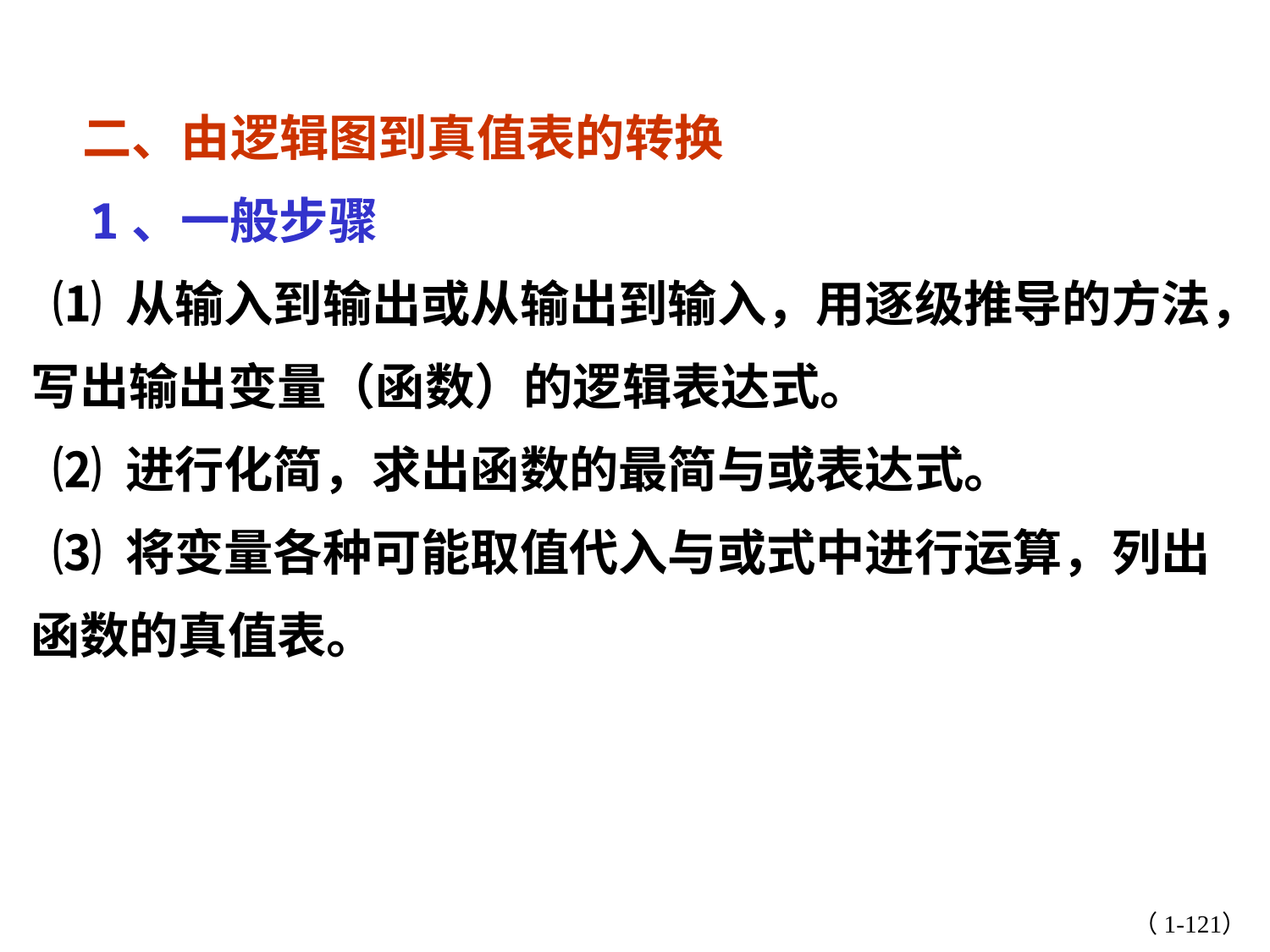

二、由逻辑图到真值表的转换
  1、一般步骤
  ⑴ 从输入到输出或从输出到输入，用逐级推导的方法，写出输出变量（函数）的逻辑表达式。
  ⑵ 进行化简，求出函数的最简与或表达式。
  ⑶ 将变量各种可能取值代入与或式中进行运算，列出函数的真值表。
（1-121）